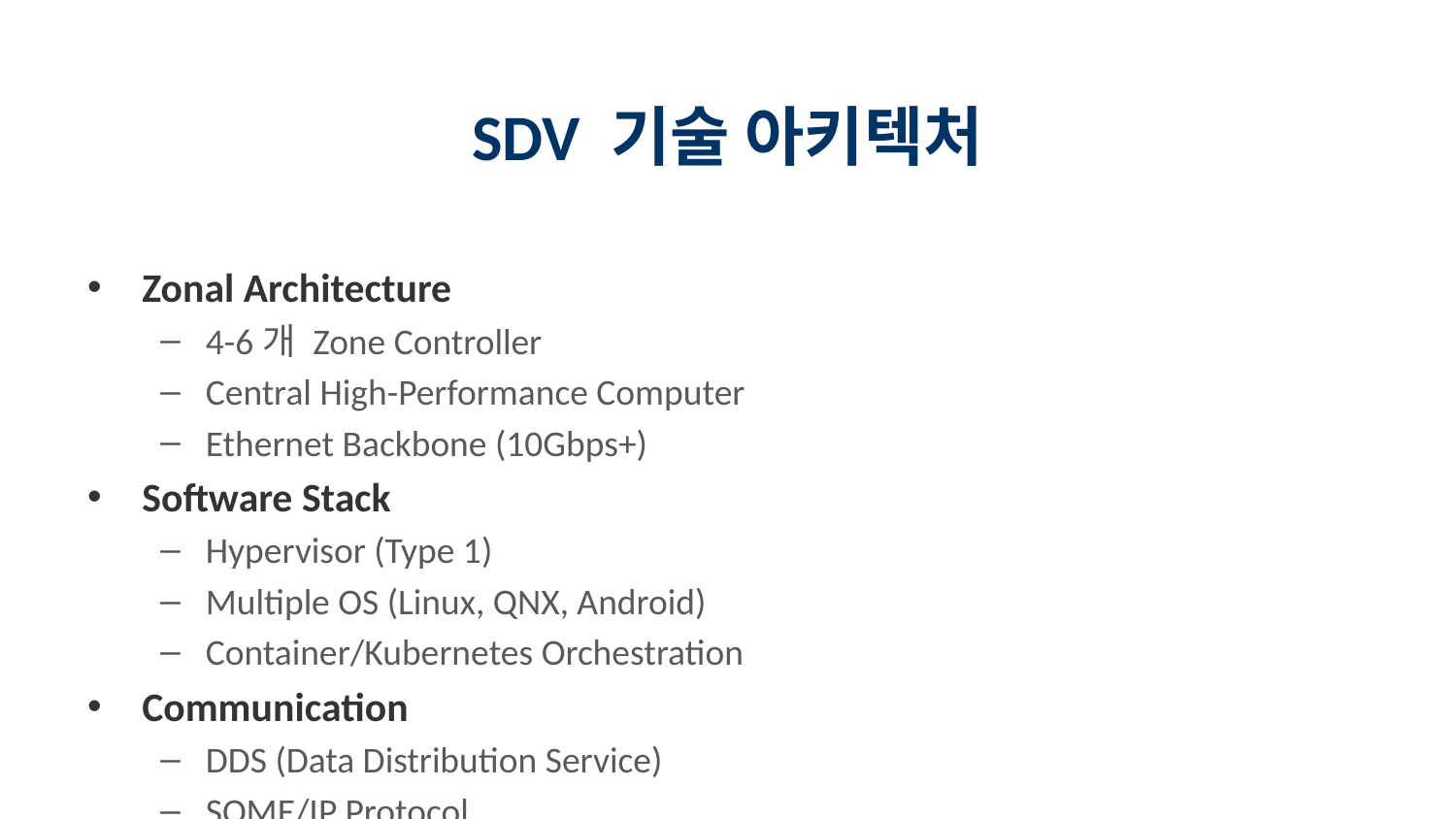

# SDV 기술 아키텍처
Zonal Architecture
4-6개 Zone Controller
Central High-Performance Computer
Ethernet Backbone (10Gbps+)
Software Stack
Hypervisor (Type 1)
Multiple OS (Linux, QNX, Android)
Container/Kubernetes Orchestration
Communication
DDS (Data Distribution Service)
SOME/IP Protocol
gRPC for Cloud Services